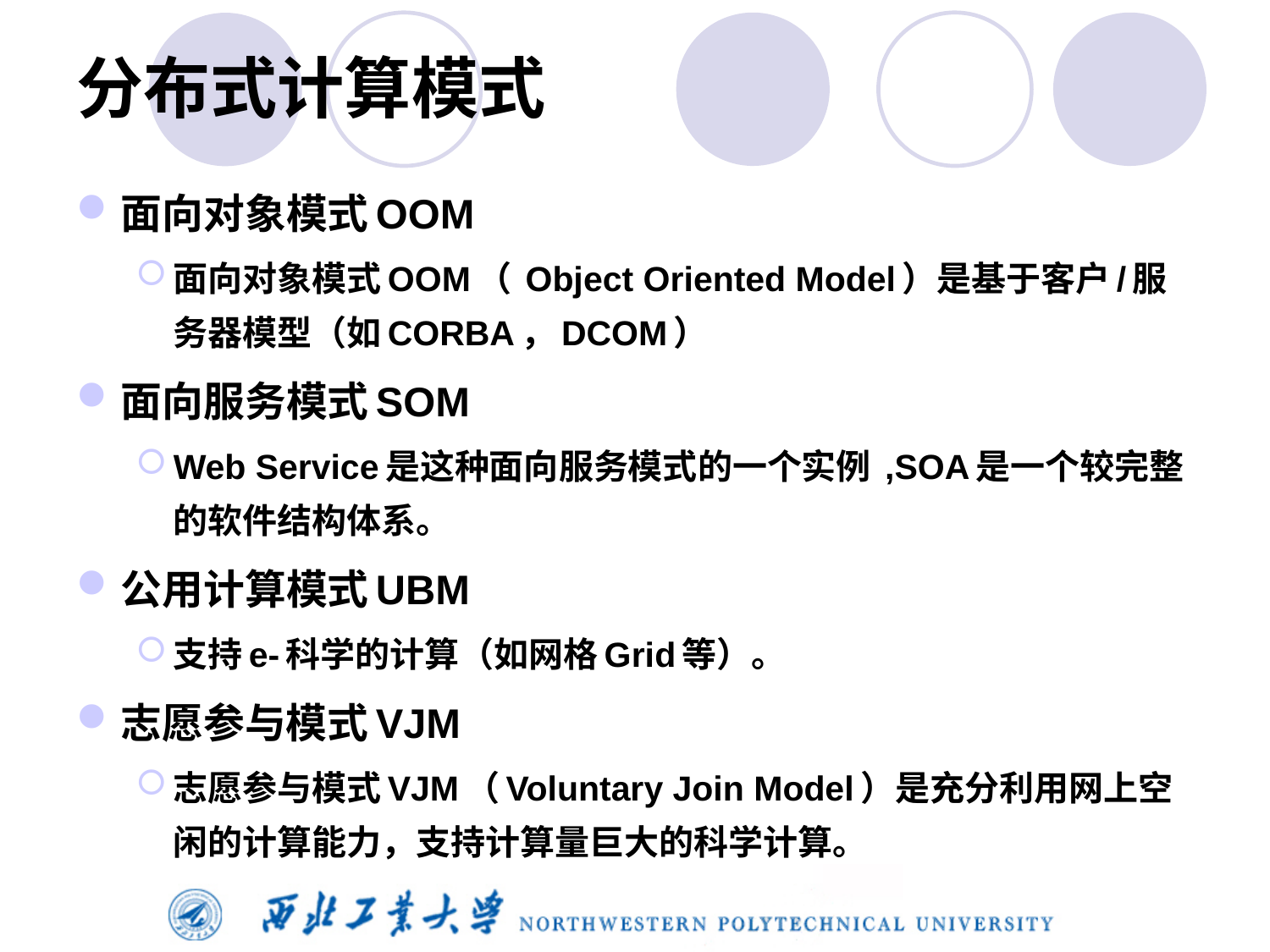

# 分布式计算模式
面向对象模式OOM
面向对象模式OOM（ Object Oriented Model）是基于客户/服务器模型（如CORBA，DCOM）
面向服务模式SOM
Web Service是这种面向服务模式的一个实例 ,SOA是一个较完整的软件结构体系。
公用计算模式UBM
支持e-科学的计算（如网格Grid等）。
志愿参与模式VJM
志愿参与模式VJM（Voluntary Join Model）是充分利用网上空闲的计算能力，支持计算量巨大的科学计算。